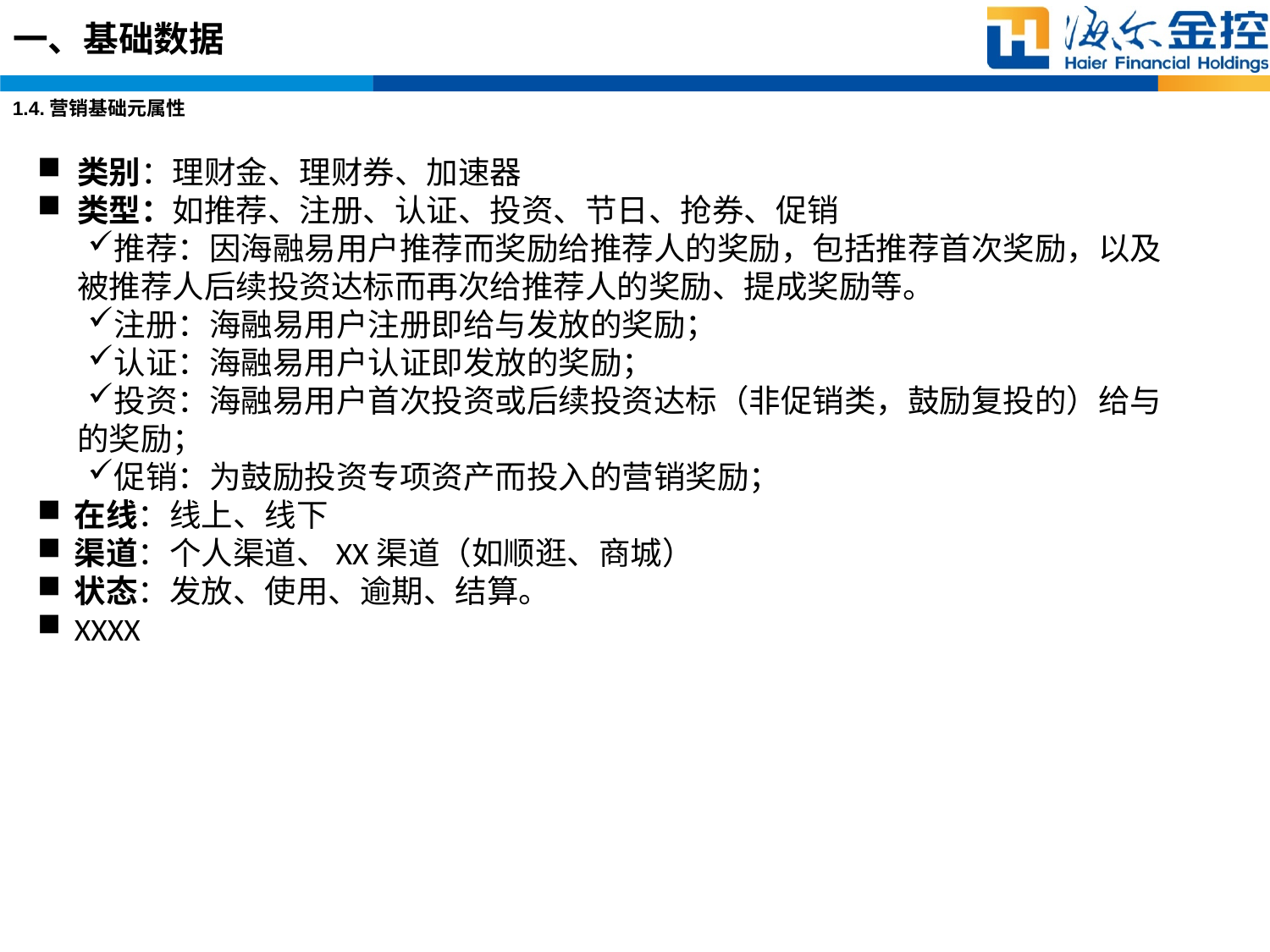

# 一、基础数据
1.4.营销基础元属性
类别：理财金、理财券、加速器
类型：如推荐、注册、认证、投资、节日、抢券、促销
推荐：因海融易用户推荐而奖励给推荐人的奖励，包括推荐首次奖励，以及被推荐人后续投资达标而再次给推荐人的奖励、提成奖励等。
注册：海融易用户注册即给与发放的奖励；
认证：海融易用户认证即发放的奖励；
投资：海融易用户首次投资或后续投资达标（非促销类，鼓励复投的）给与的奖励；
促销：为鼓励投资专项资产而投入的营销奖励；
在线：线上、线下
渠道：个人渠道、XX渠道（如顺逛、商城）
状态：发放、使用、逾期、结算。
XXXX